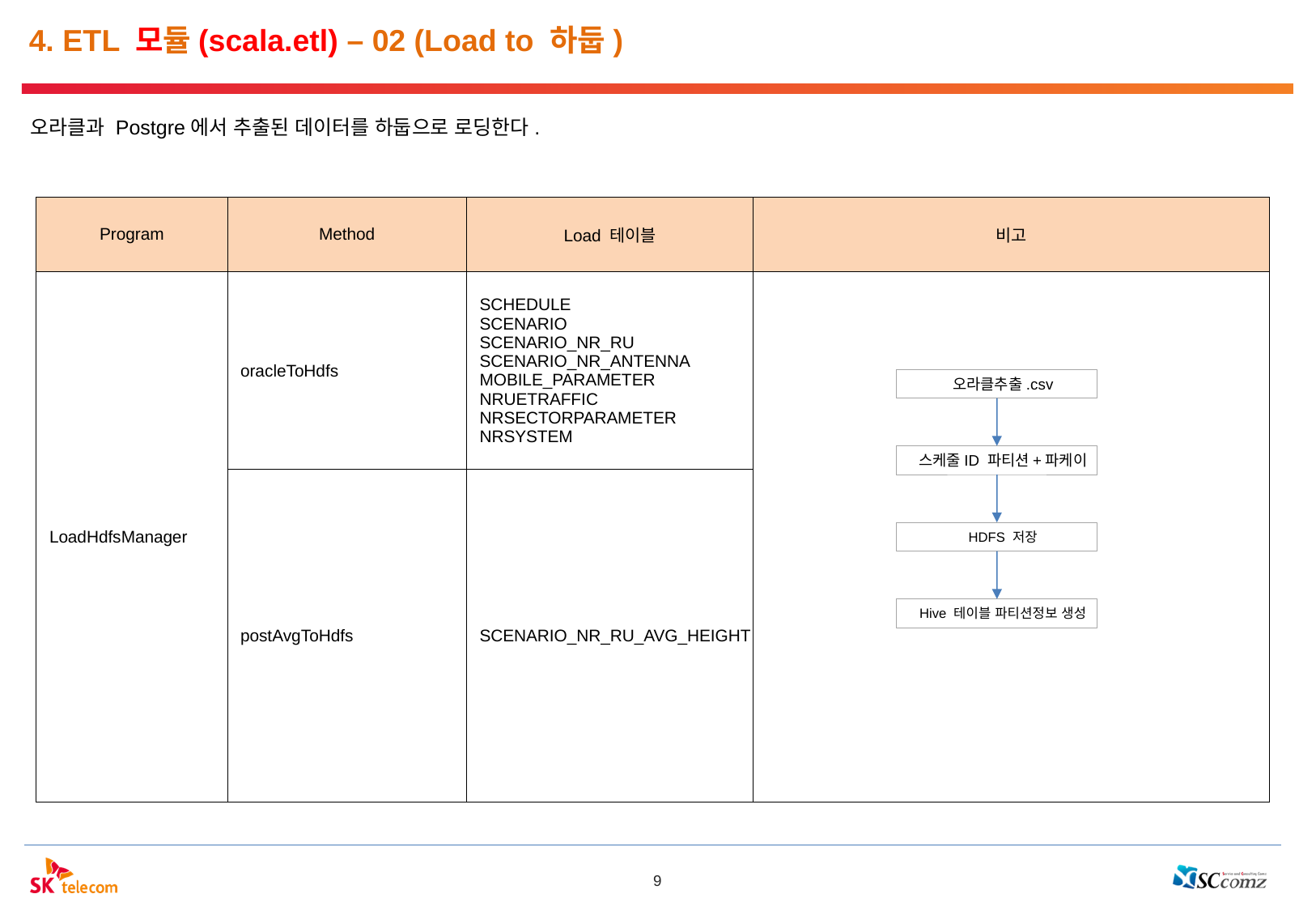

4. ETL 모듈(scala.etl) – 02 (Load to 하둡)
오라클과 Postgre에서 추출된 데이터를 하둡으로 로딩한다.
| Program | Method | Load 테이블 | 비고 |
| --- | --- | --- | --- |
| LoadHdfsManager | oracleToHdfs | SCHEDULE SCENARIO SCENARIO\_NR\_RU SCENARIO\_NR\_ANTENNA MOBILE\_PARAMETER NRUETRAFFIC NRSECTORPARAMETER NRSYSTEM |  |
|  | postAvgToHdfs | SCENARIO\_NR\_RU\_AVG\_HEIGHT |  |
오라클추출.csv
스케줄ID 파티션+파케이
HDFS 저장
Hive 테이블 파티션정보 생성